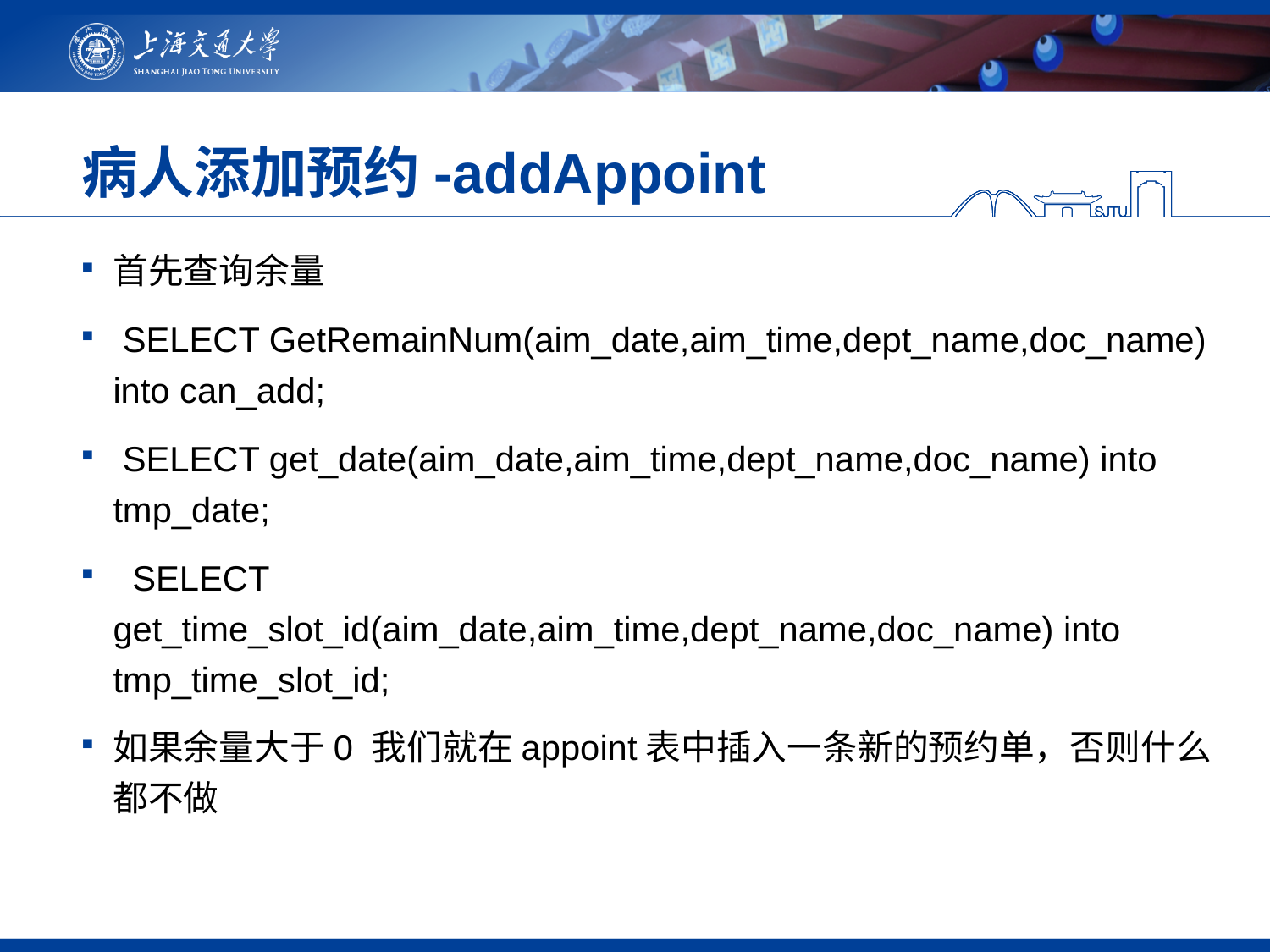

# 病人添加预约-addAppoint
首先查询余量
 SELECT GetRemainNum(aim_date,aim_time,dept_name,doc_name) into can_add;
 SELECT get_date(aim_date,aim_time,dept_name,doc_name) into tmp_date;
  SELECT get_time_slot_id(aim_date,aim_time,dept_name,doc_name) into tmp_time_slot_id;
如果余量大于0 我们就在appoint表中插入一条新的预约单，否则什么都不做